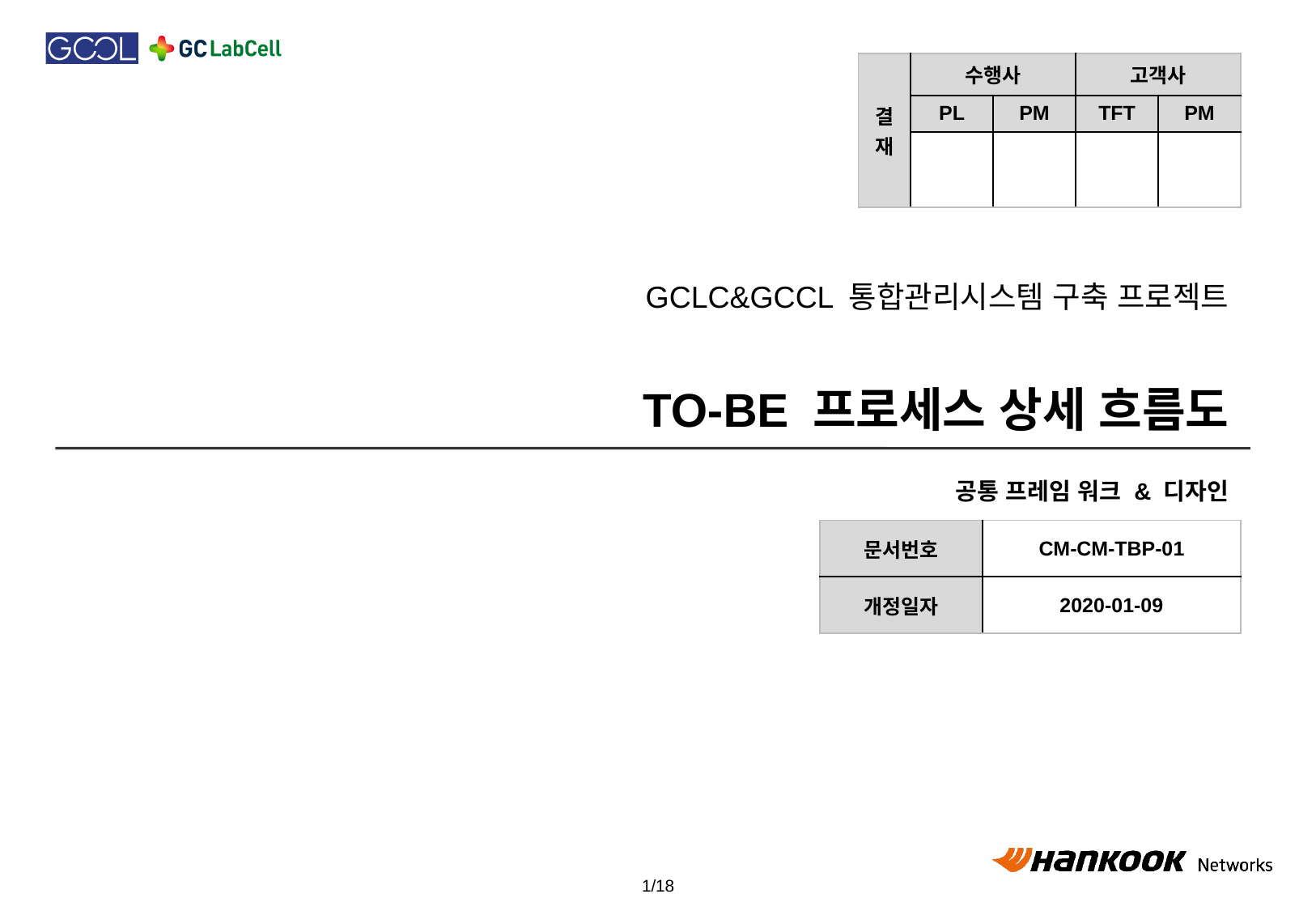

TO-BE 프로세스 상세 흐름도
공통 프레임 워크 & 디자인
| 문서번호 | CM-CM-TBP-01 |
| --- | --- |
| 개정일자 | 2020-01-09 |